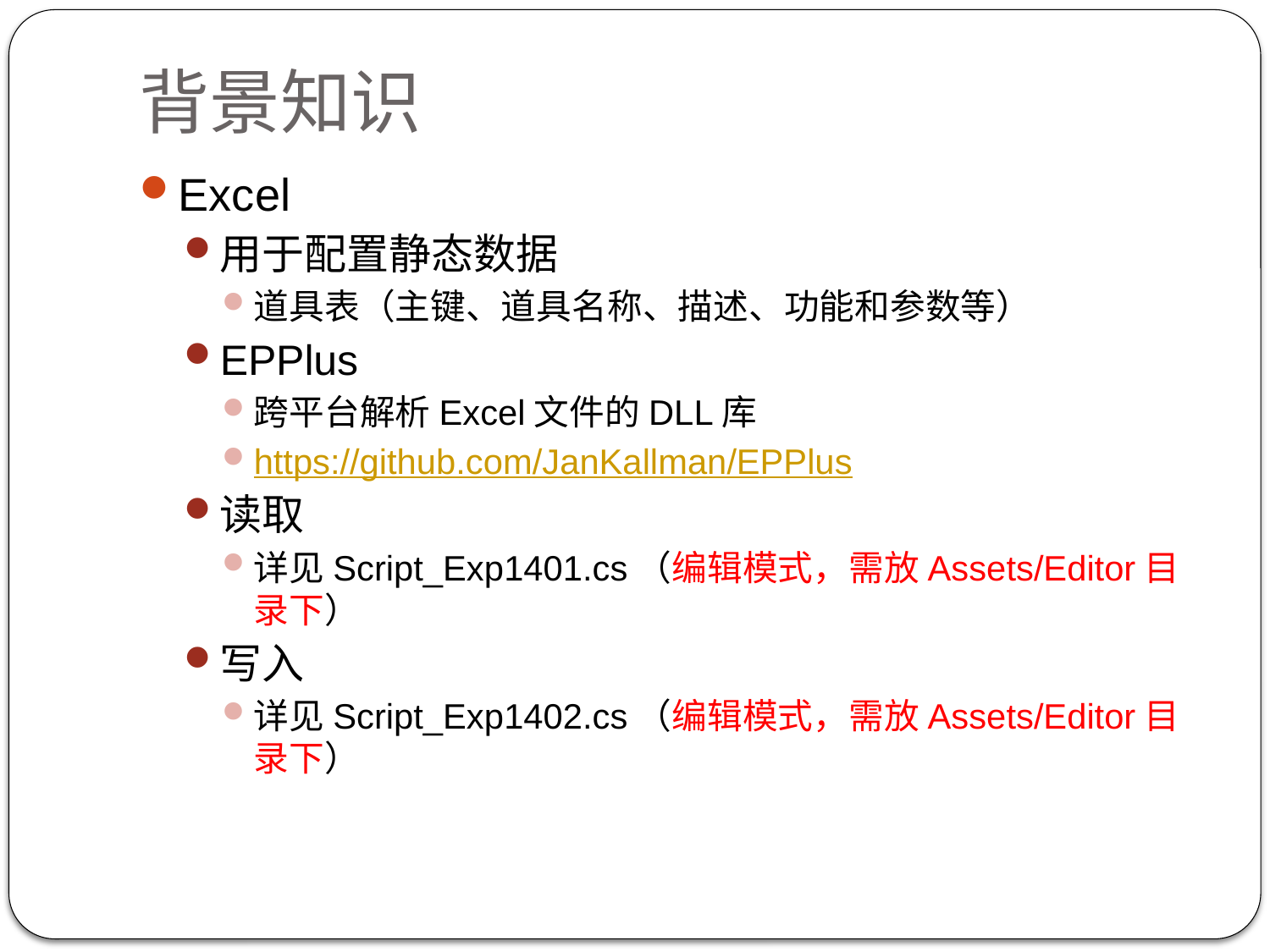

# 背景知识
Excel
用于配置静态数据
道具表（主键、道具名称、描述、功能和参数等）
EPPlus
跨平台解析Excel文件的DLL库
https://github.com/JanKallman/EPPlus
读取
详见Script_Exp1401.cs（编辑模式，需放Assets/Editor目录下）
写入
详见Script_Exp1402.cs（编辑模式，需放Assets/Editor目录下）